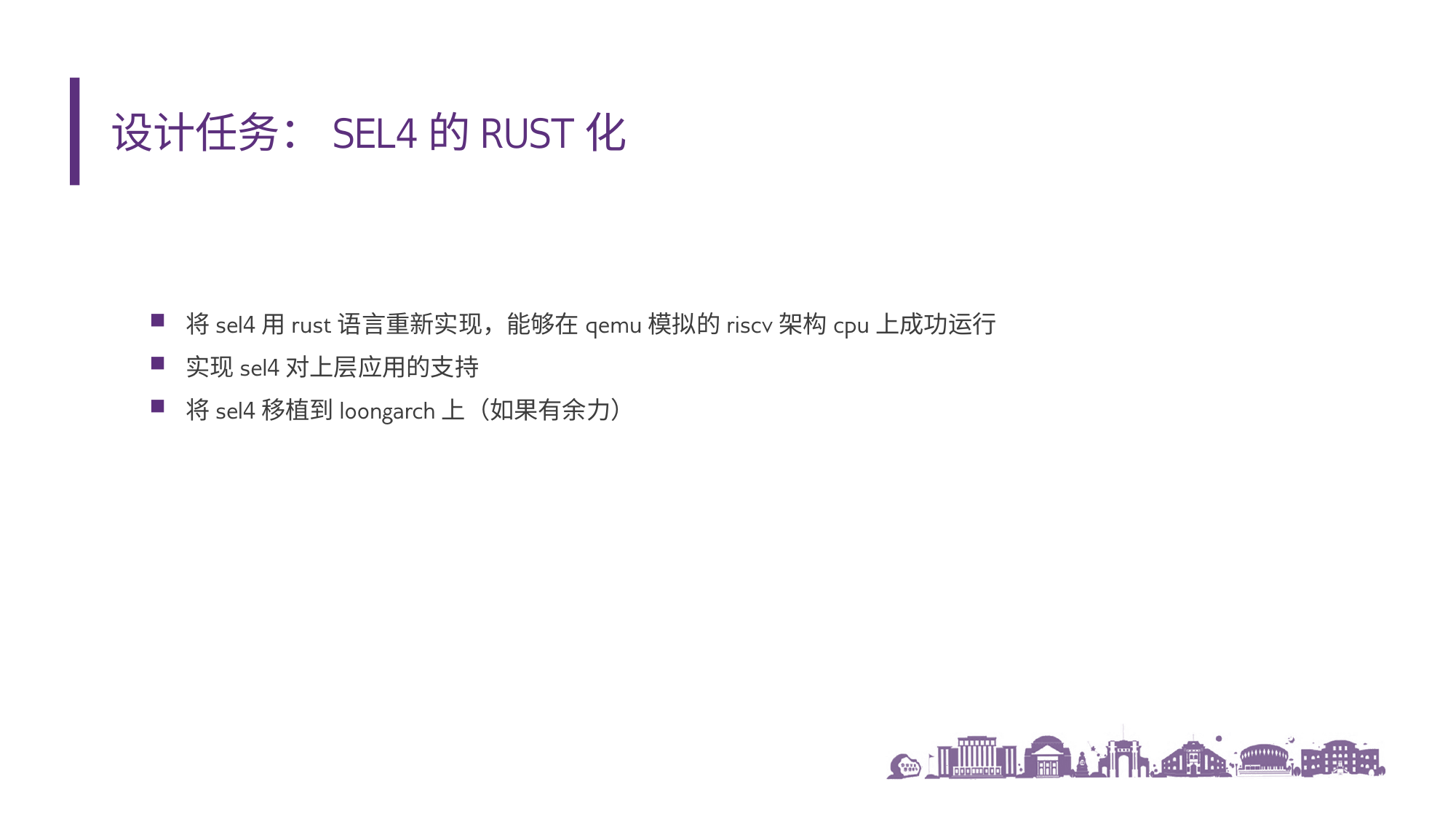

# 设计任务：sel4的rust化

将sel4用rust语言重新实现，能够在qemu模拟的riscv架构cpu上成功运行
实现sel4对上层应用的支持
将sel4移植到loongarch上（如果有余力）